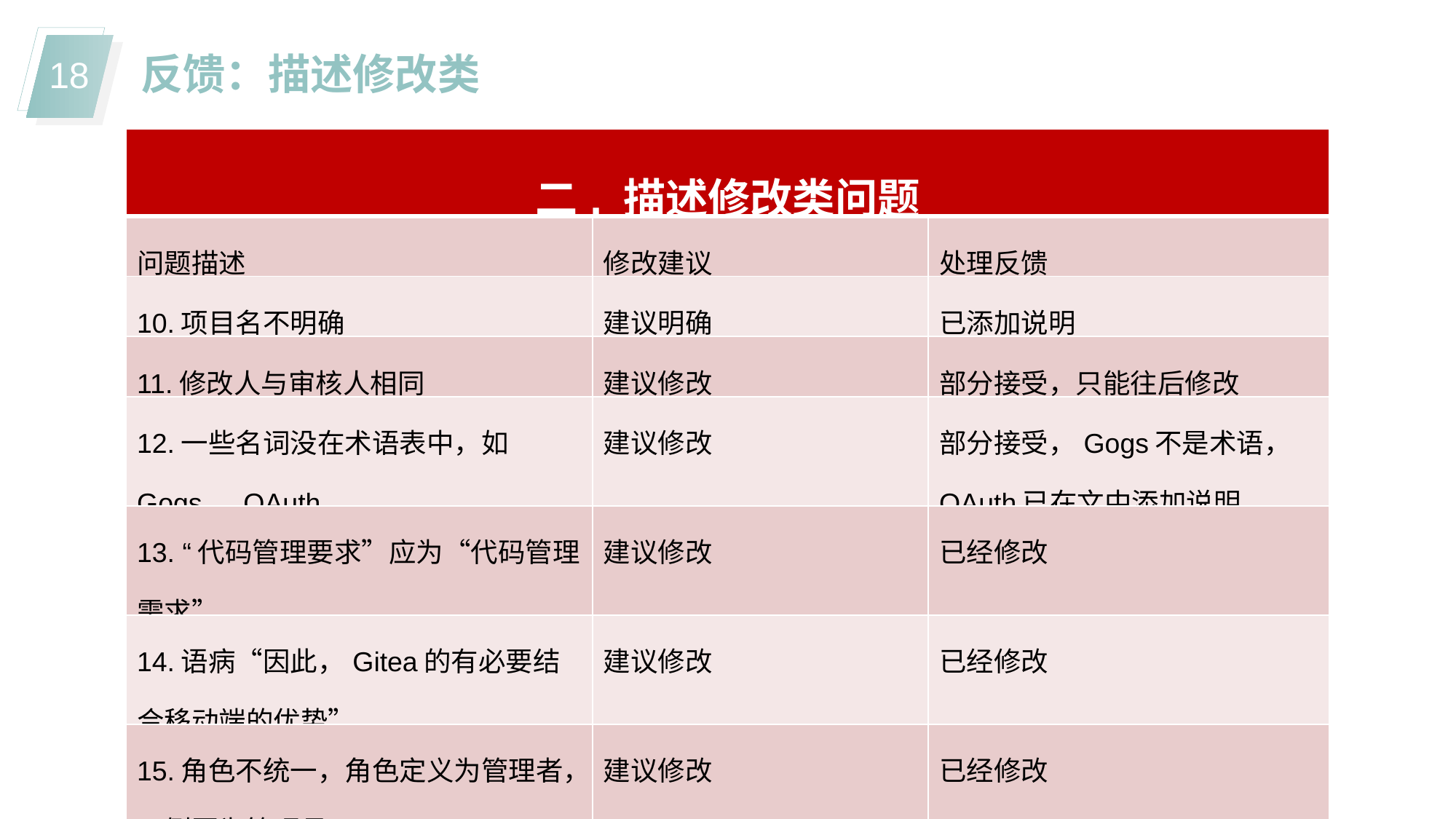

反馈：描述修改类
| 二. 描述修改类问题 |  |  |
| --- | --- | --- |
| 问题描述 | 修改建议 | 处理反馈 |
| 10.项目名不明确 | 建议明确 | 已添加说明 |
| 11.修改人与审核人相同 | 建议修改 | 部分接受，只能往后修改 |
| 12.一些名词没在术语表中，如Gogs、OAuth | 建议修改 | 部分接受，Gogs不是术语，OAuth已在文中添加说明 |
| 13. “代码管理要求”应为“代码管理需求” | 建议修改 | 已经修改 |
| 14.语病“因此，Gitea的有必要结合移动端的优势” | 建议修改 | 已经修改 |
| 15.角色不统一，角色定义为管理者，用例图为管理员 | 建议修改 | 已经修改 |